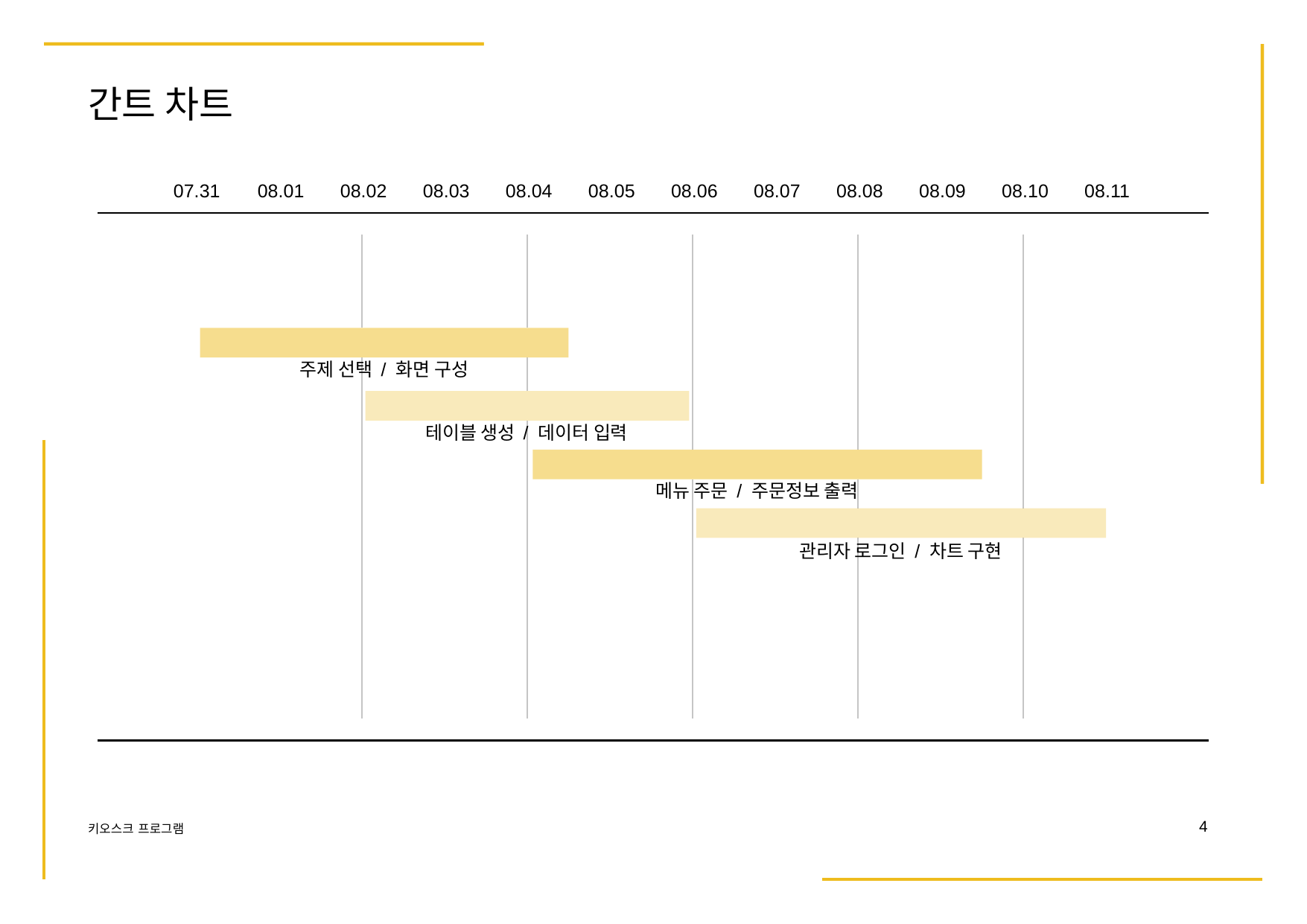

# 간트 차트
07.31	08.01	08.02	08.03	08.04	08.05	08.06	08.07	08.08	08.09	08.10	08.11

주제 선택 / 화면 구성

테이블 생성
/ 데이터 입력

메뉴 주문 / 주문정보 출력

관리자 로그인 / 차트 구현

4
키오스크 프로그램